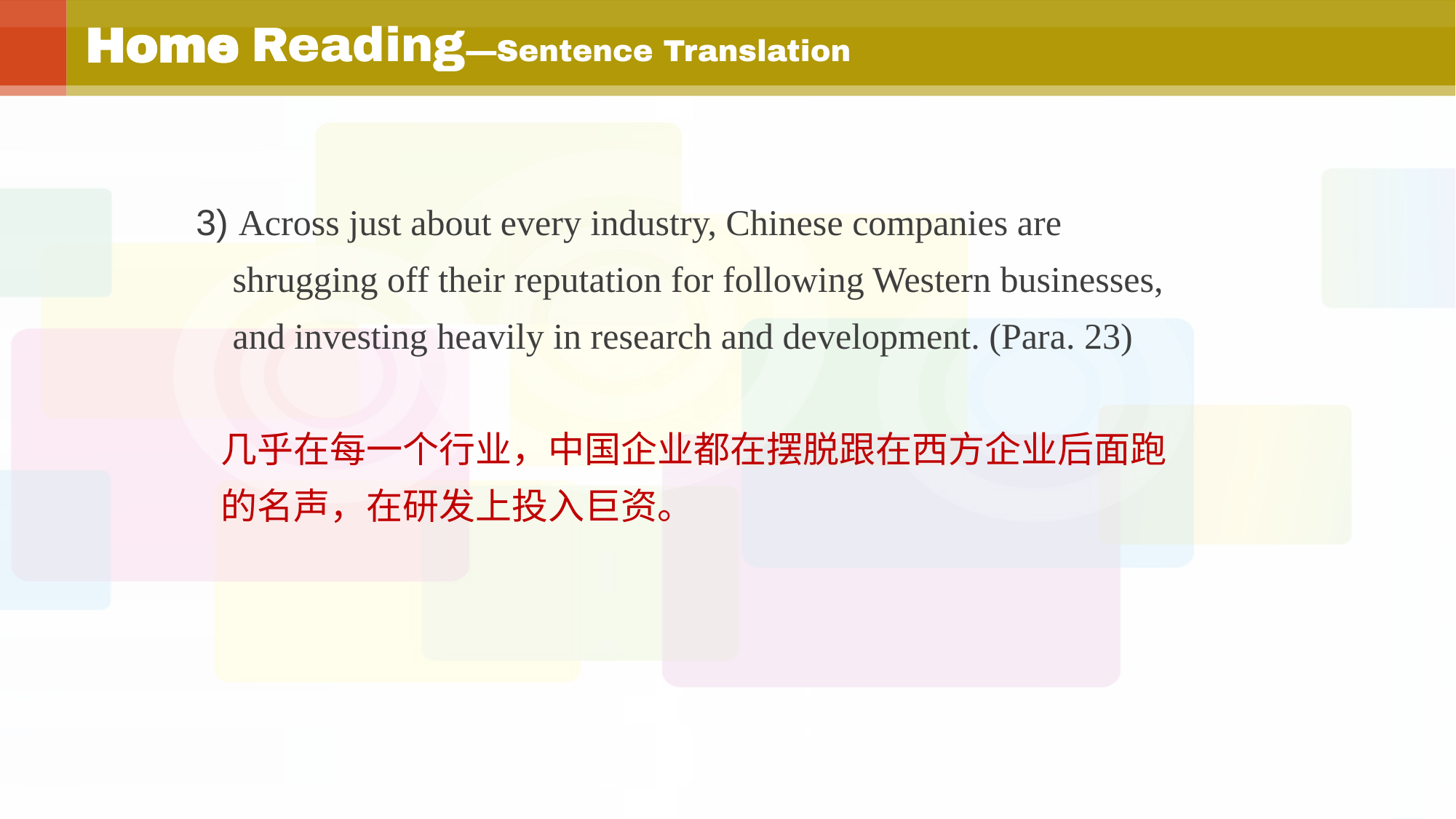

# Home Reading—Sentence Translation
3) Across just about every industry, Chinese companies are
    shrugging off their reputation for following Western businesses,
    and investing heavily in research and development. (Para. 23)

  几乎在每一个行业，中国企业都在摆脱跟在西方企业后面跑
  的名声，在研发上投入巨资。